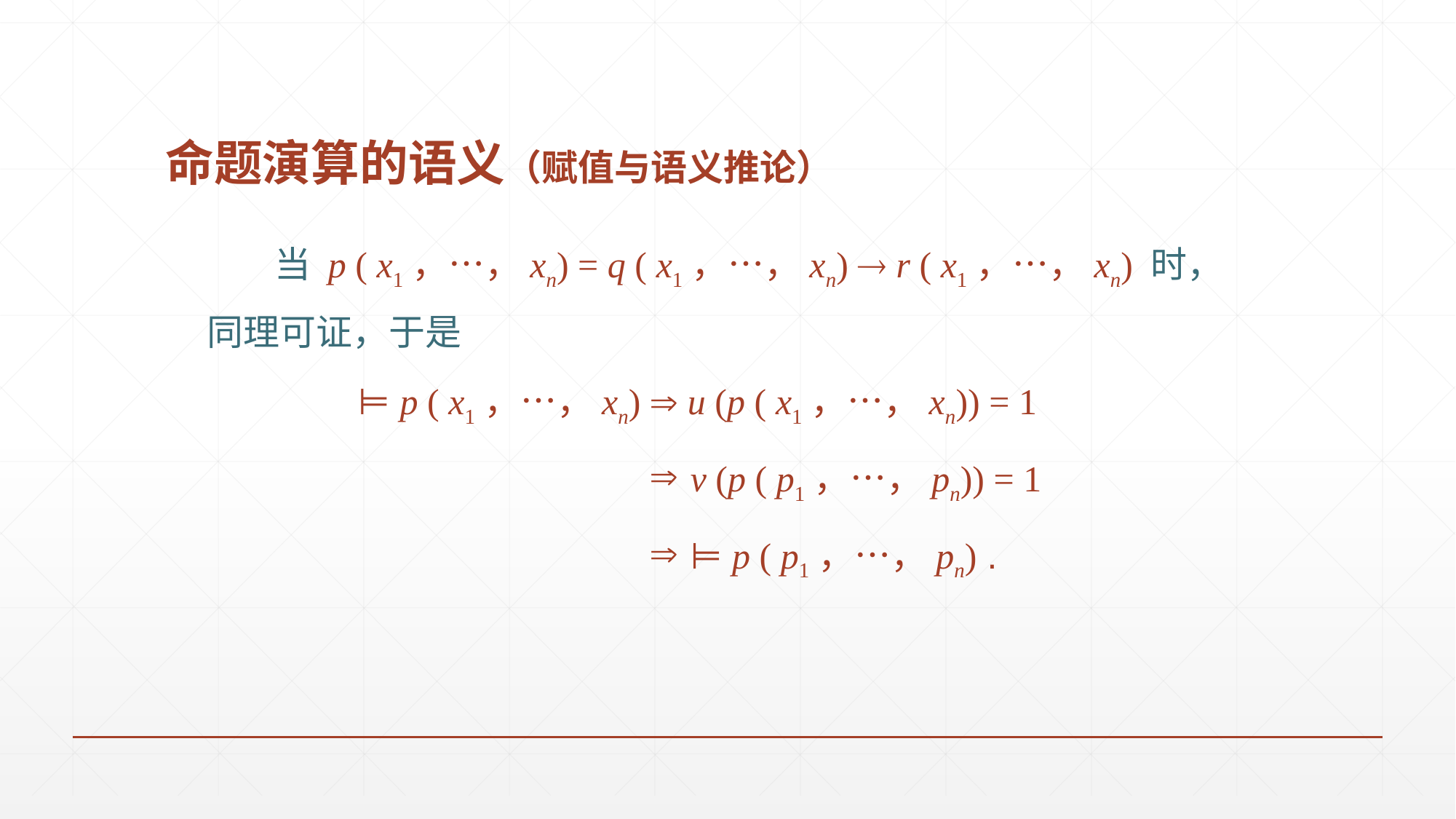

# 命题演算的语义（赋值与语义推论）
	当 p ( x1，…，xn) = q ( x1，…，xn) → r ( x1，…，xn) 时，
    同理可证，于是
⊨ p ( x1，…，xn)
⇒ u (p ( x1，…，xn)) = 1
v (p ( p1，…，pn)) = 1
⊨ p ( p1，…，pn) .